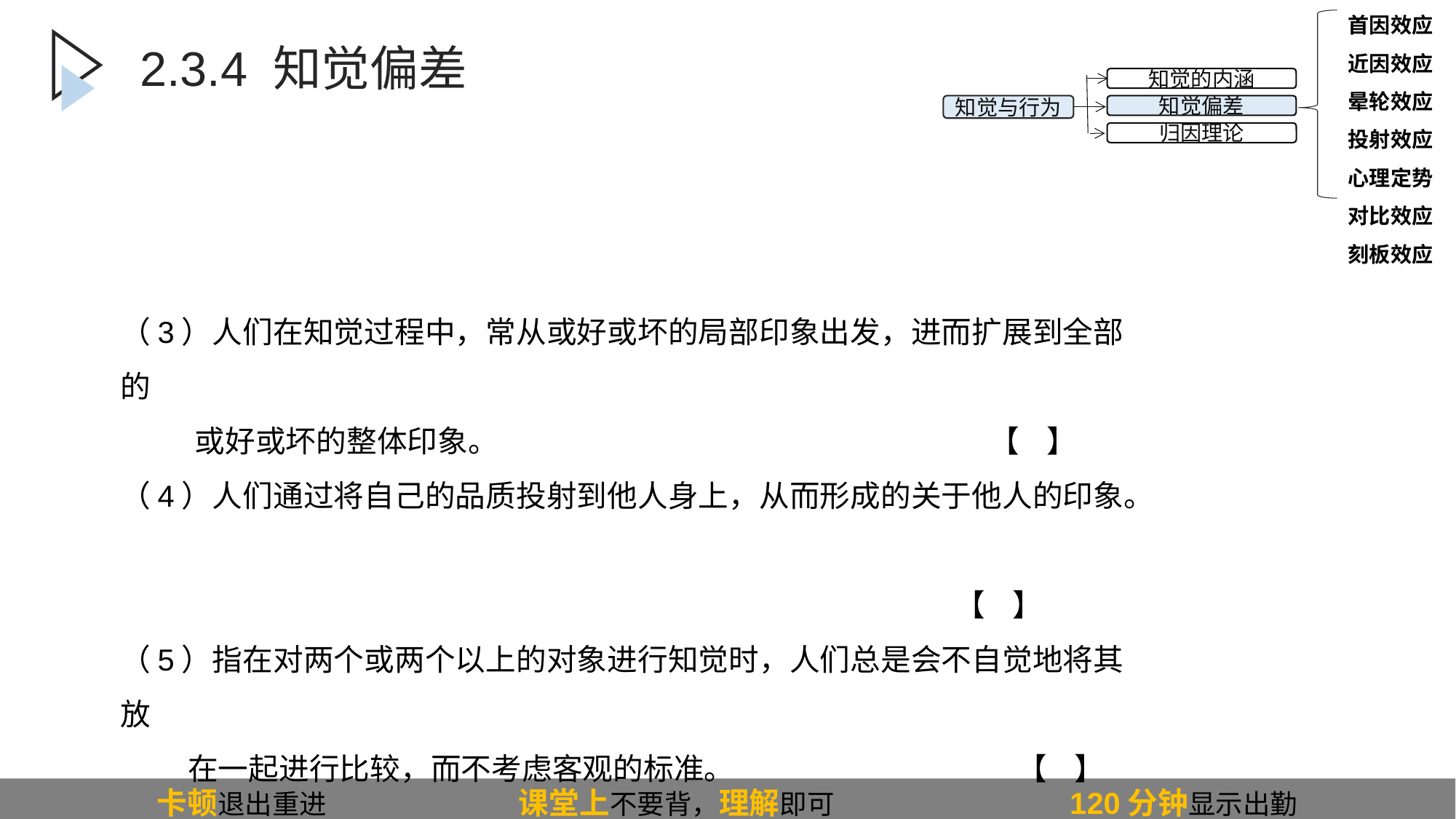

首因效应
近因效应
晕轮效应
投射效应
心理定势
对比效应
刻板效应

知觉的内涵
知觉偏差

归因理论
知觉与行为
2.3.4 知觉偏差
（3）人们在知觉过程中，常从或好或坏的局部印象出发，进而扩展到全部的
          或好或坏的整体印象。                                                                         【    】
（4）人们通过将自己的品质投射到他人身上，从而形成的关于他人的印象。
                                                                                                                           【    】
（5）指在对两个或两个以上的对象进行知觉时，人们总是会不自觉地将其放
         在一起进行比较，而不考虑客观的标准。                                          【    】